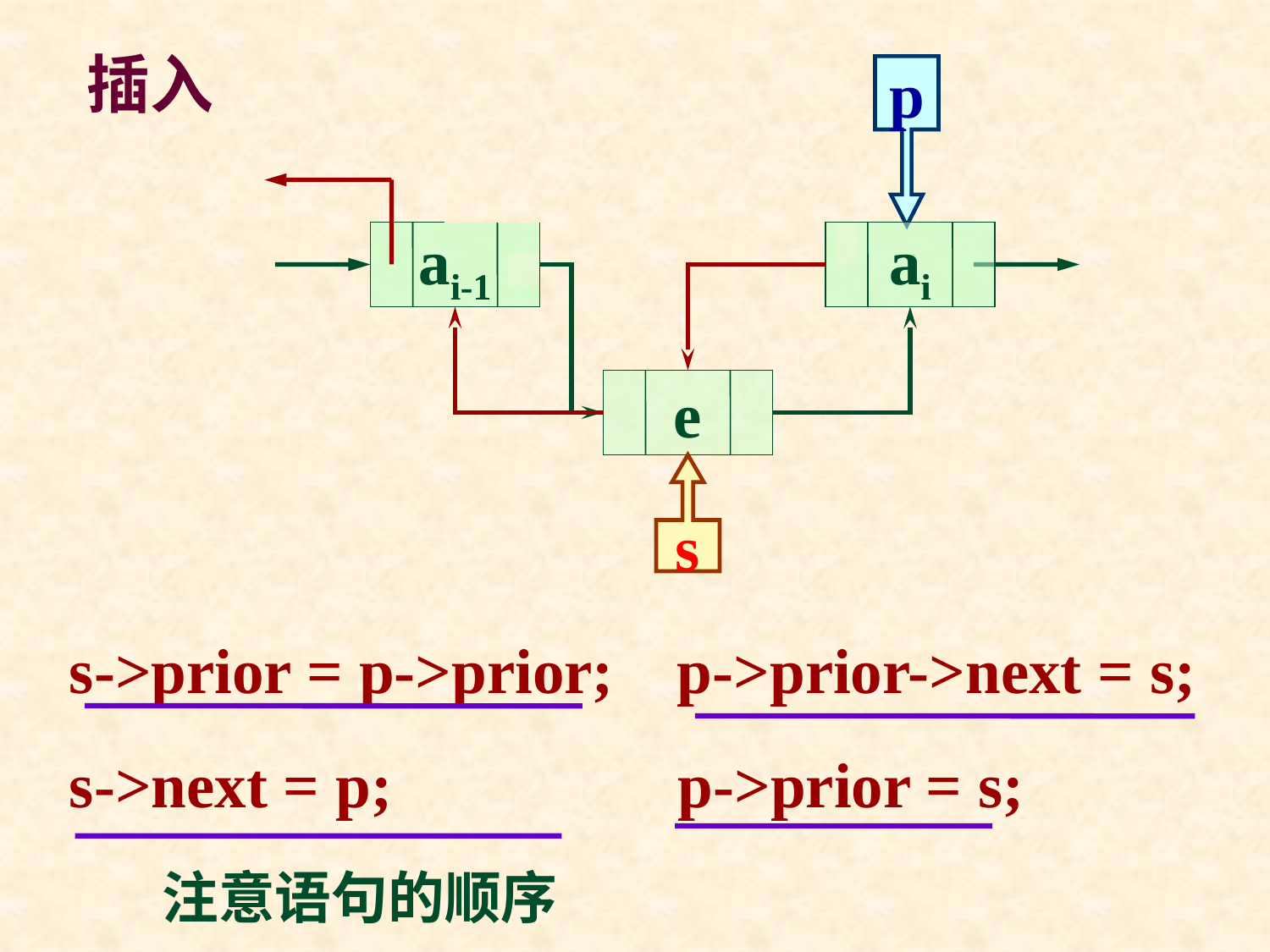

插入
p

ai-1

ai-1

ai

ai

e

s
s->prior = p->prior;    p->prior->next = s;
s->next = p;                  p->prior = s;

注意语句的顺序